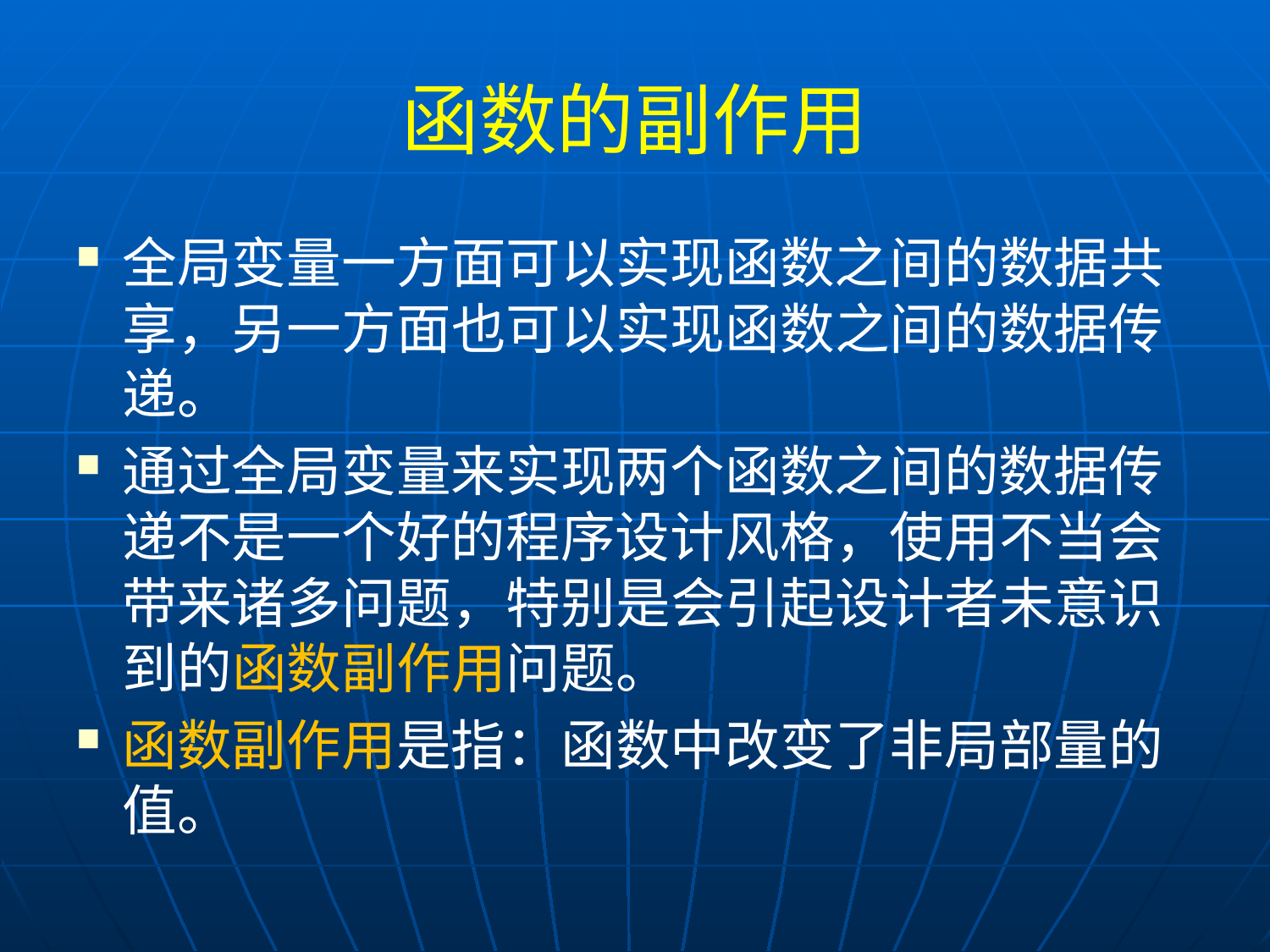

# 函数的副作用
全局变量一方面可以实现函数之间的数据共享，另一方面也可以实现函数之间的数据传递。
通过全局变量来实现两个函数之间的数据传递不是一个好的程序设计风格，使用不当会带来诸多问题，特别是会引起设计者未意识到的函数副作用问题。
函数副作用是指：函数中改变了非局部量的值。